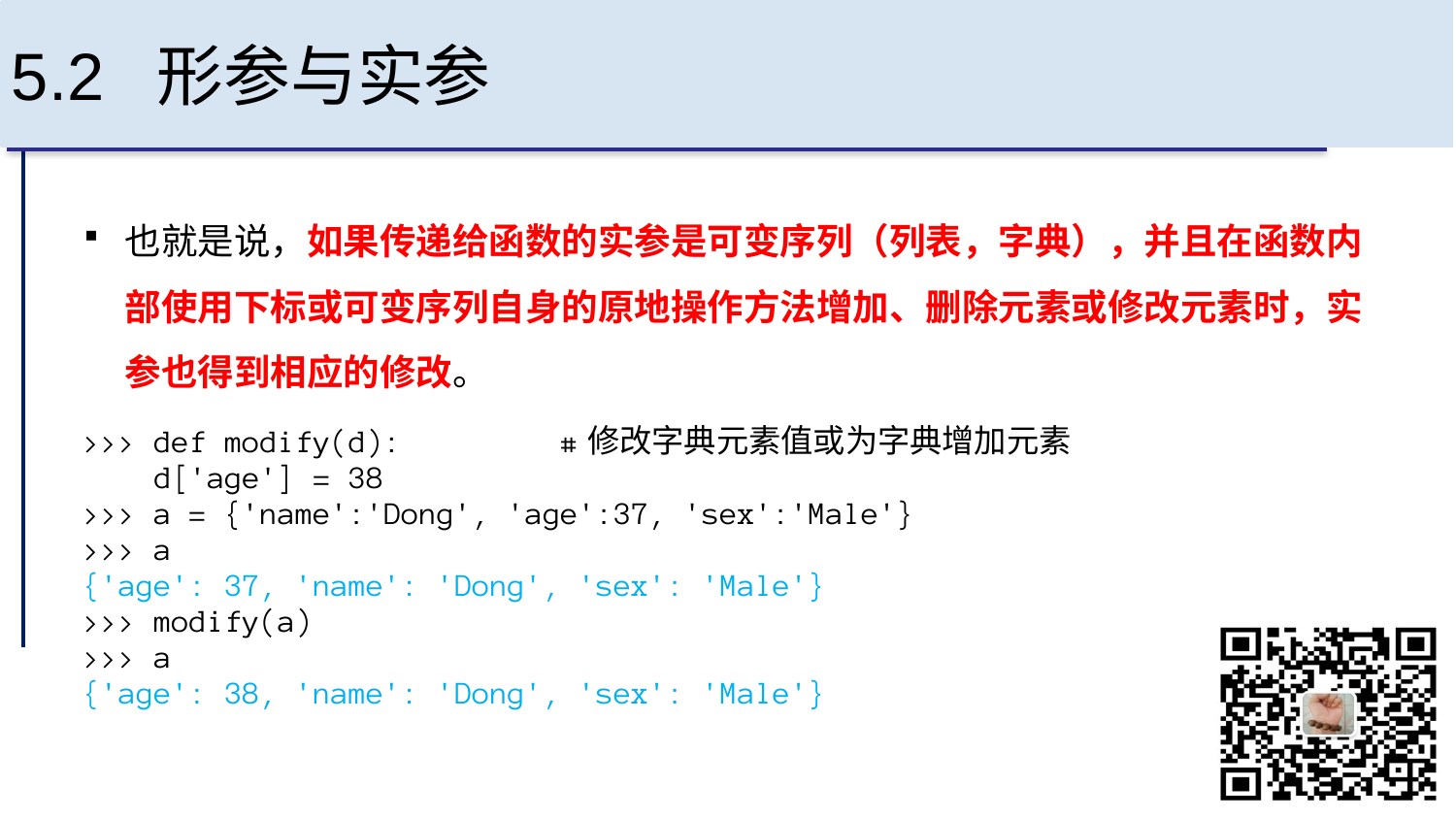

# 5.2  形参与实参
也就是说，如果传递给函数的实参是可变序列（列表，字典），并且在函数内部使用下标或可变序列自身的原地操作方法增加、删除元素或修改元素时，实参也得到相应的修改。

>>> def modify(d):         #修改字典元素值或为字典增加元素
    d['age'] = 38
>>> a = {'name':'Dong', 'age':37, 'sex':'Male'}
>>> a
{'age': 37, 'name': 'Dong', 'sex': 'Male'}
>>> modify(a)
>>> a
{'age': 38, 'name': 'Dong', 'sex': 'Male'}